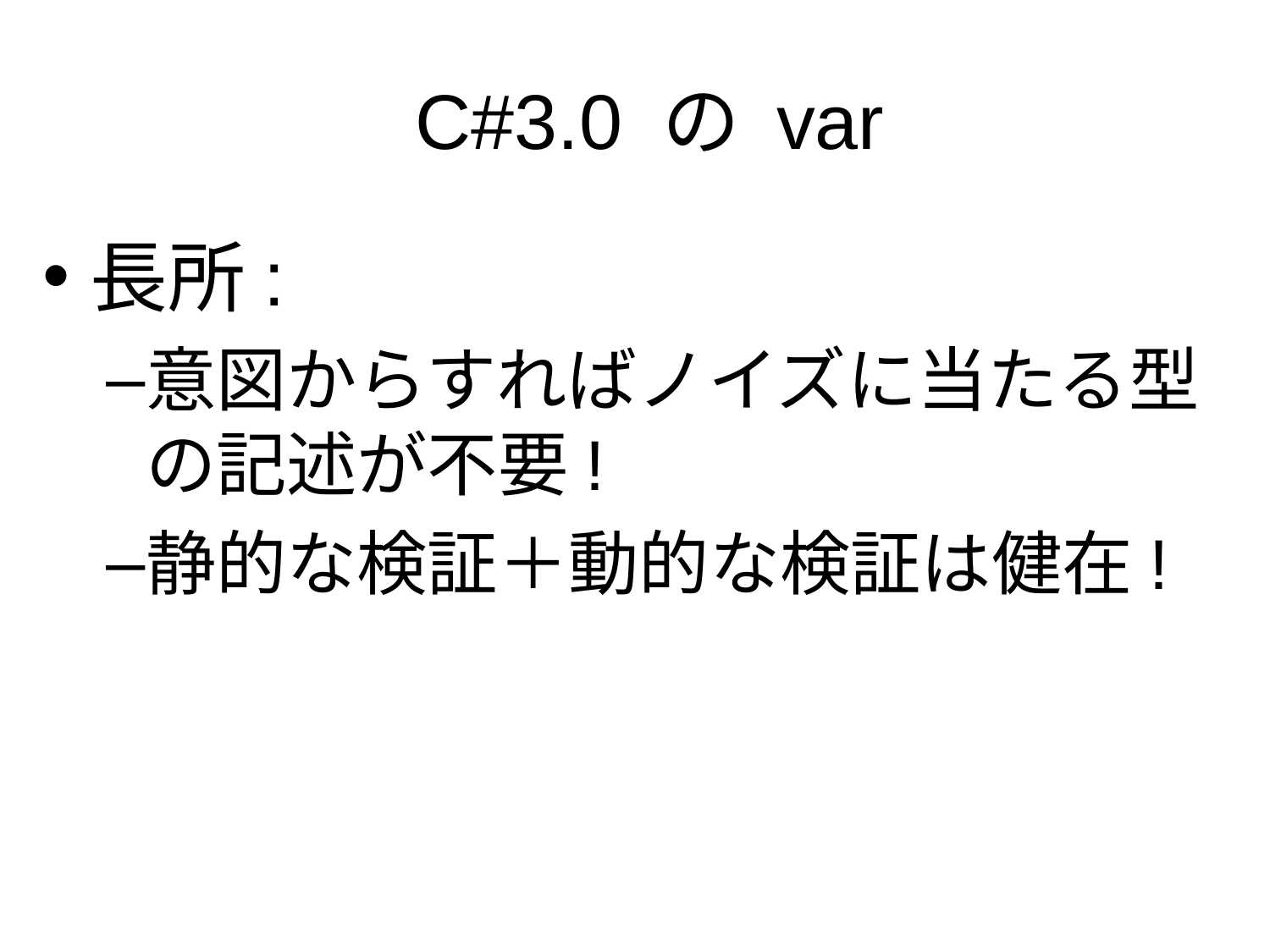

# C#3.0 の var
長所:
意図からすればノイズに当たる型の記述が不要!
静的な検証＋動的な検証は健在!